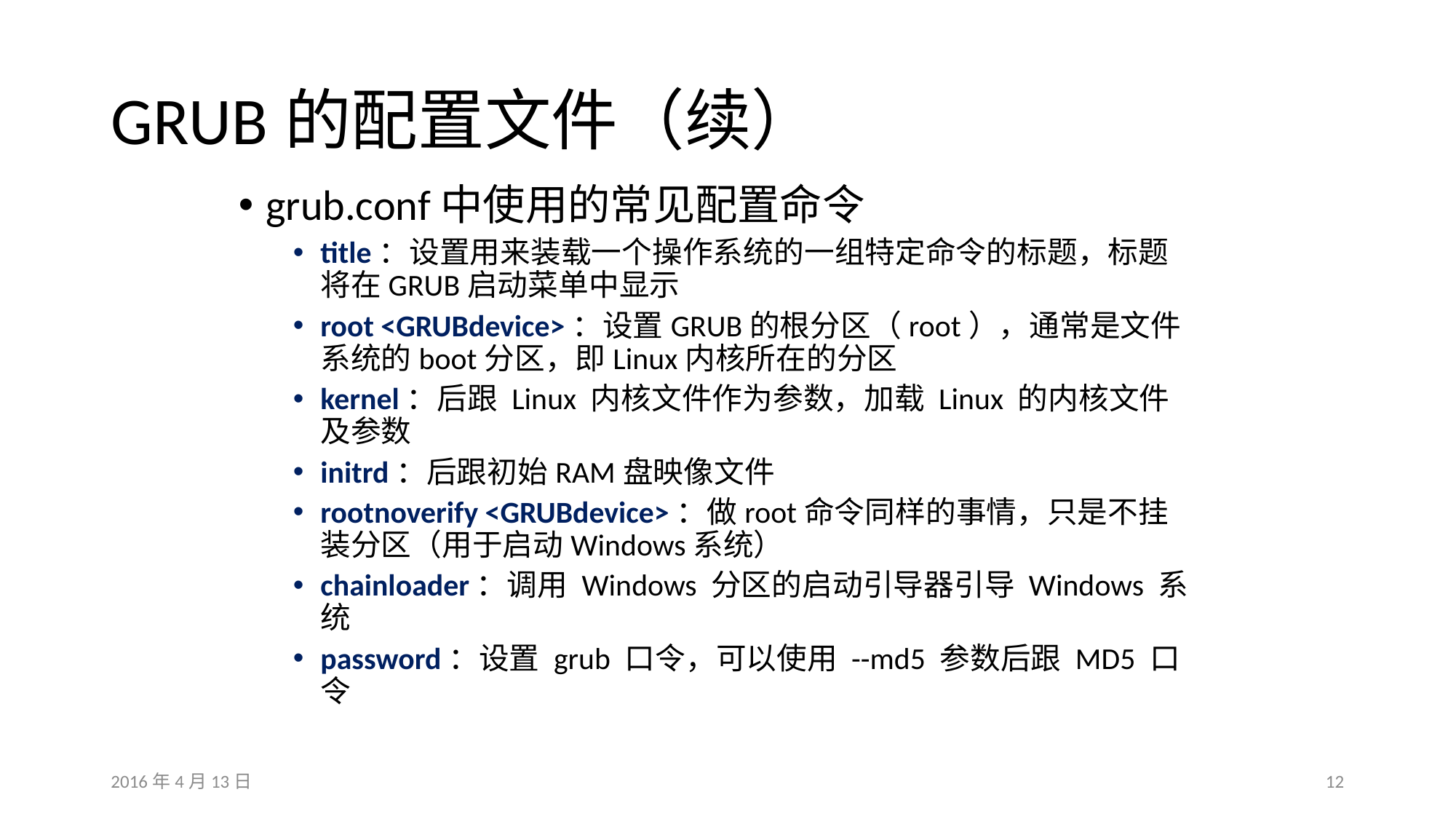

# GRUB的配置文件（续）
grub.conf中使用的常见配置命令
title：设置用来装载一个操作系统的一组特定命令的标题，标题将在GRUB启动菜单中显示
root <GRUBdevice>：设置GRUB的根分区（root），通常是文件系统的boot分区，即Linux内核所在的分区
kernel：后跟 Linux 内核文件作为参数，加载 Linux 的内核文件及参数
initrd：后跟初始RAM盘映像文件
rootnoverify <GRUBdevice>：做root命令同样的事情，只是不挂装分区（用于启动Windows系统）
chainloader：调用 Windows 分区的启动引导器引导 Windows 系统
password：设置 grub 口令，可以使用 --md5 参数后跟 MD5 口令
2016年4月13日
12